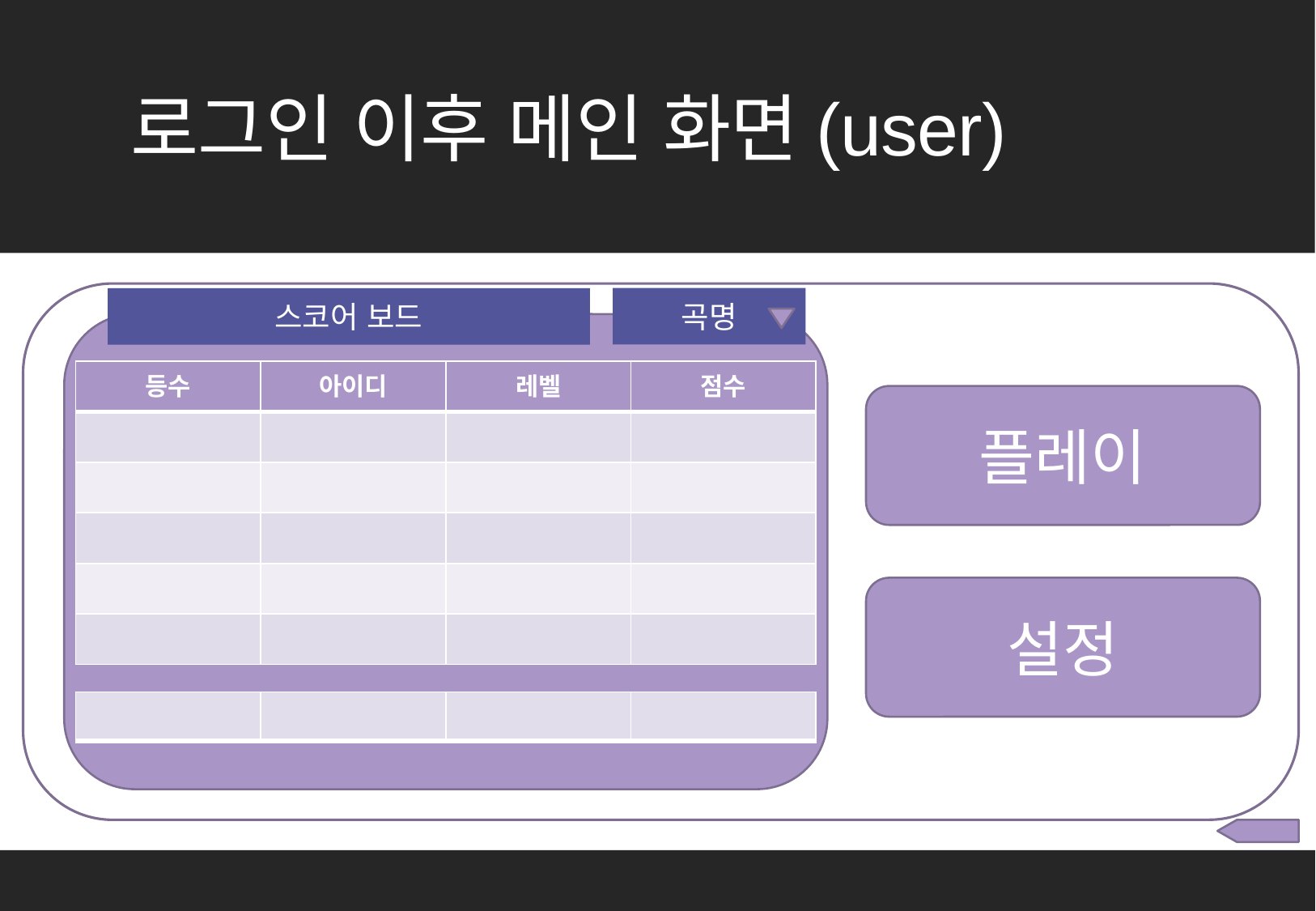

# 로그인 화면
로그인 이후 메인 화면(user)

곡명
스코어 보드

| 등수 | 아이디 | 레벨 | 점수 |
| --- | --- | --- | --- |
|  |  |  |  |
|  |  |  |  |
|  |  |  |  |
|  |  |  |  |
|  |  |  |  |
플레이
설정
|  |  |  |  |
| --- | --- | --- | --- |